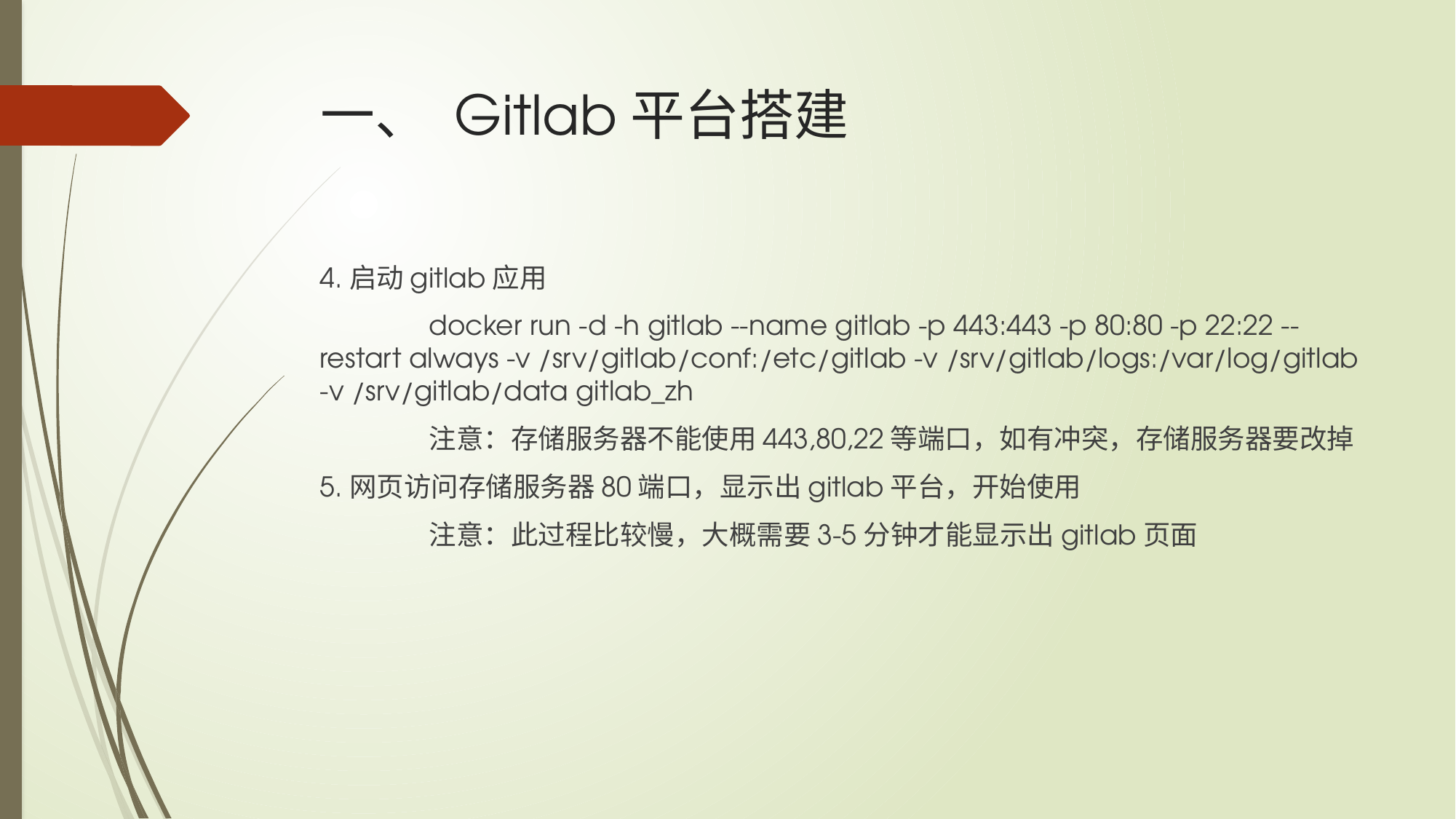

# 一、 Gitlab平台搭建
4.启动gitlab应用
	docker run -d -h gitlab --name gitlab -p 443:443 -p 80:80 -p 22:22 --restart always -v /srv/gitlab/conf:/etc/gitlab -v /srv/gitlab/logs:/var/log/gitlab -v /srv/gitlab/data gitlab_zh
	注意：存储服务器不能使用443,80,22等端口，如有冲突，存储服务器要改掉
5.网页访问存储服务器80端口，显示出gitlab平台，开始使用
	注意：此过程比较慢，大概需要3-5分钟才能显示出gitlab页面